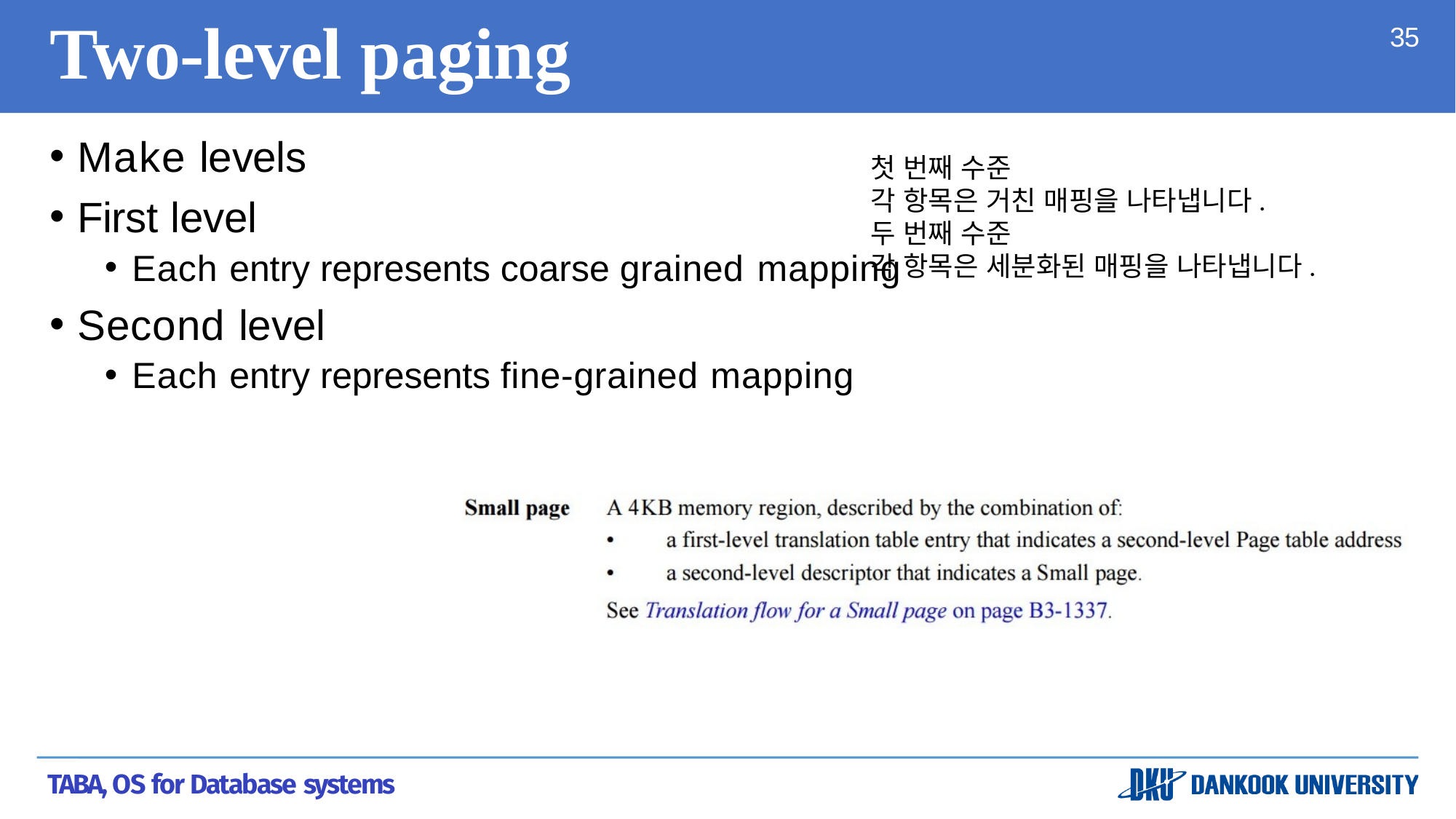

# Two-level paging
35
Make levels
First level
Each entry represents coarse grained mapping
Second level
Each entry represents fine-grained mapping
첫 번째 수준
각 항목은 거친 매핑을 나타냅니다.
두 번째 수준
각 항목은 세분화된 매핑을 나타냅니다.

TABA, OS for Database systems